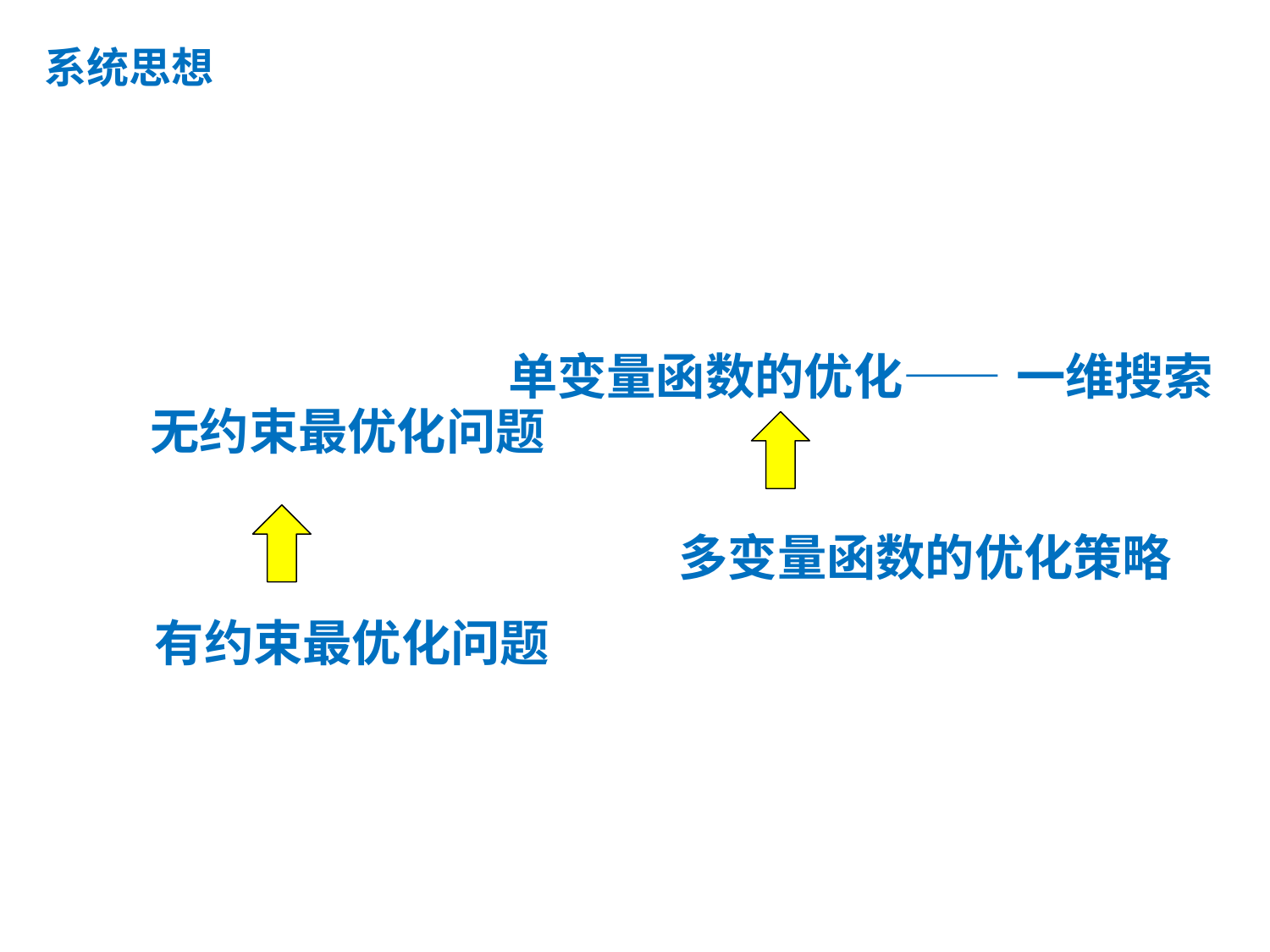

系统思想

单变量函数的优化——	一维搜索
无约束最优化问题

多变量函数的优化策略
有约束最优化问题